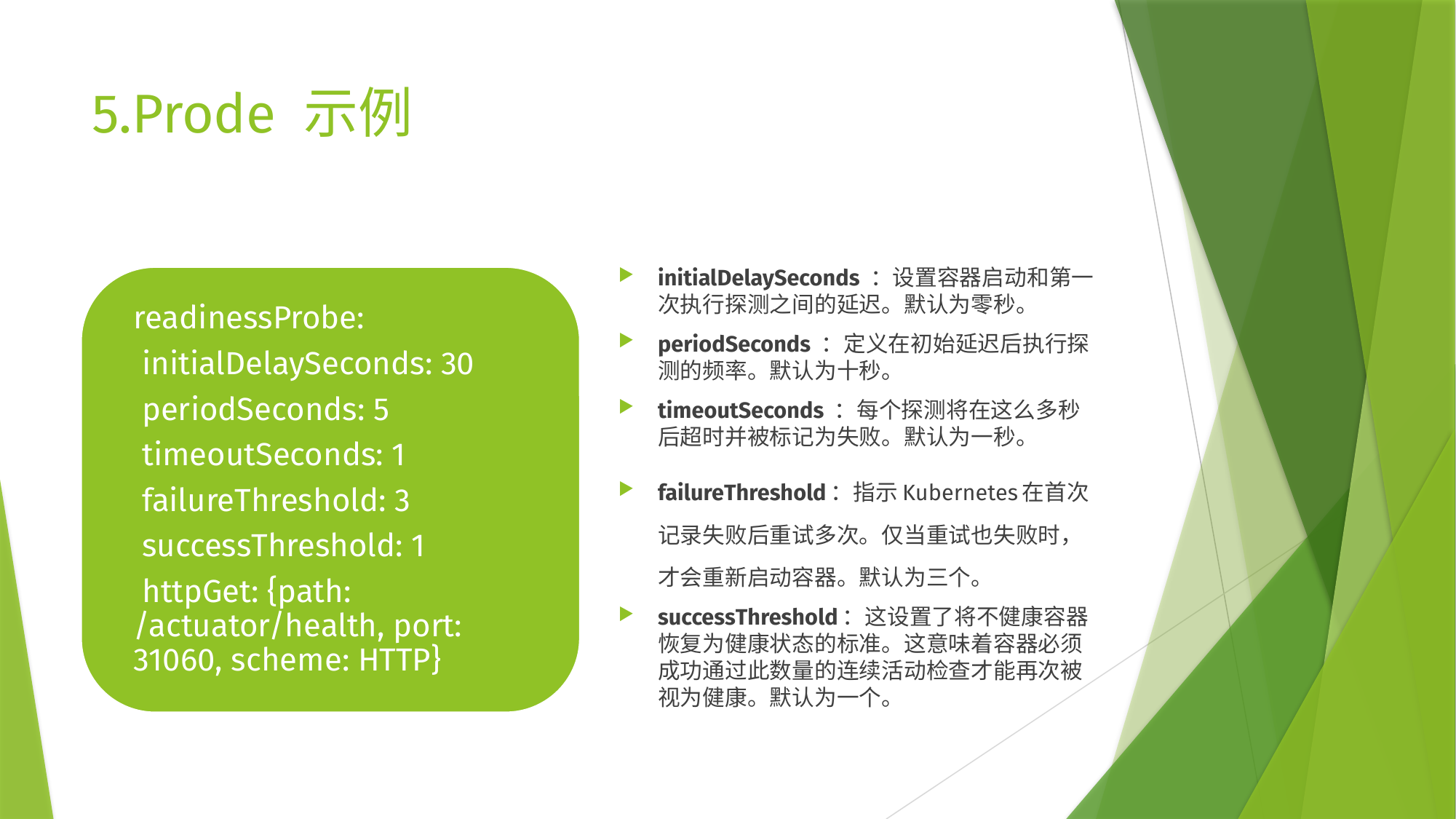

# 5.Prode 示例
readinessProbe:
 initialDelaySeconds: 30
 periodSeconds: 5
 timeoutSeconds: 1
 failureThreshold: 3
 successThreshold: 1
 httpGet: {path: /actuator/health, port: 31060, scheme: HTTP}
initialDelaySeconds ：设置容器启动和第一次执行探测之间的延迟。默认为零秒。
periodSeconds ：定义在初始延迟后执行探测的频率。默认为十秒。
timeoutSeconds ：每个探测将在这么多秒后超时并被标记为失败。默认为一秒。
failureThreshold：指示Kubernetes在首次记录失败后重试多次。仅当重试也失败时，才会重新启动容器。默认为三个。
successThreshold：这设置了将不健康容器恢复为健康状态的标准。这意味着容器必须成功通过此数量的连续活动检查才能再次被视为健康。默认为一个。